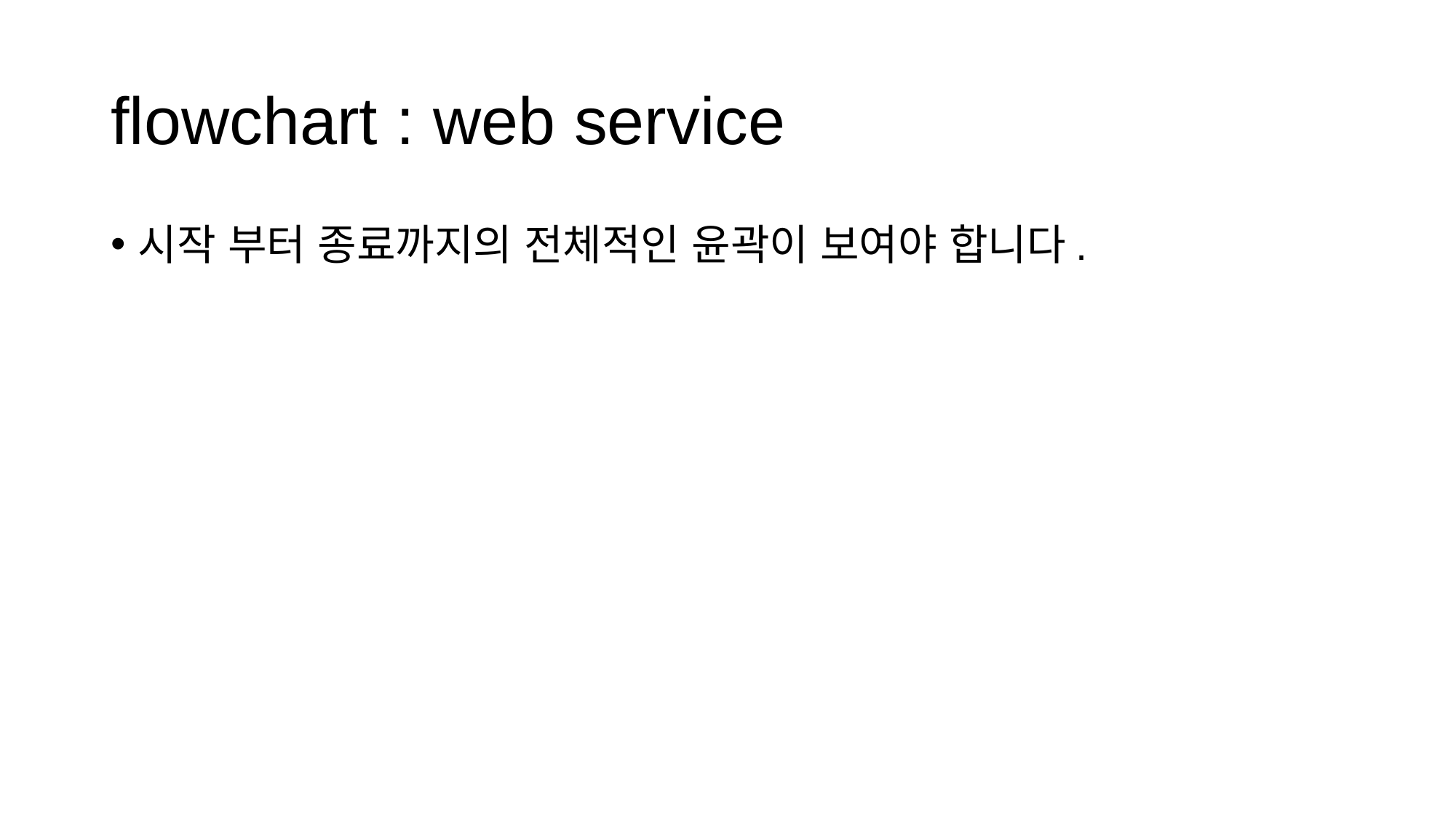

# flowchart : web service
시작 부터 종료까지의 전체적인 윤곽이 보여야 합니다.